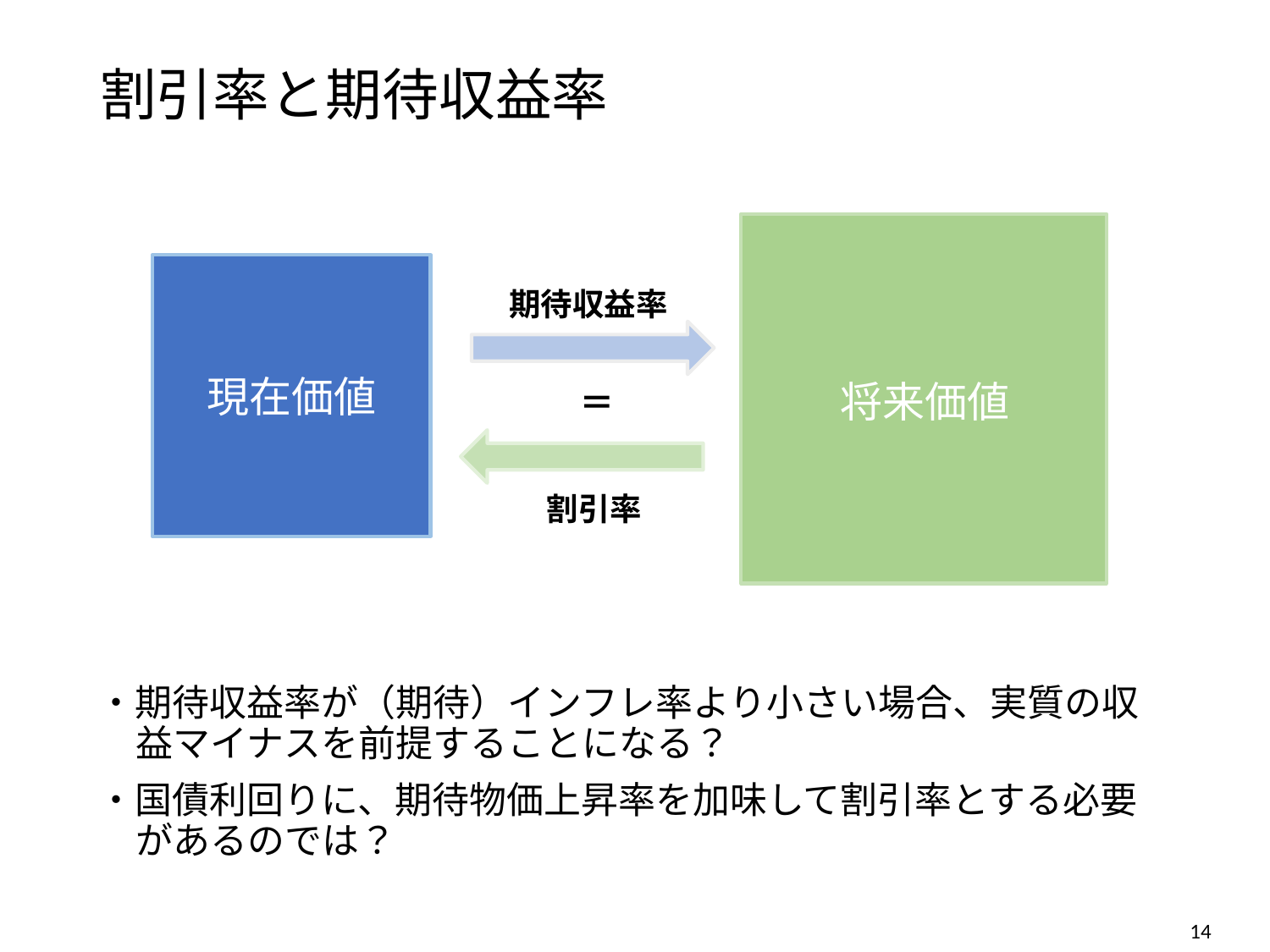

# 割引率と期待収益率

・期待収益率が（期待）インフレ率より小さい場合、実質の収益マイナスを前提することになる？
・国債利回りに、期待物価上昇率を加味して割引率とする必要があるのでは？
現在価値
将来価値
期待収益率

＝

割引率
14